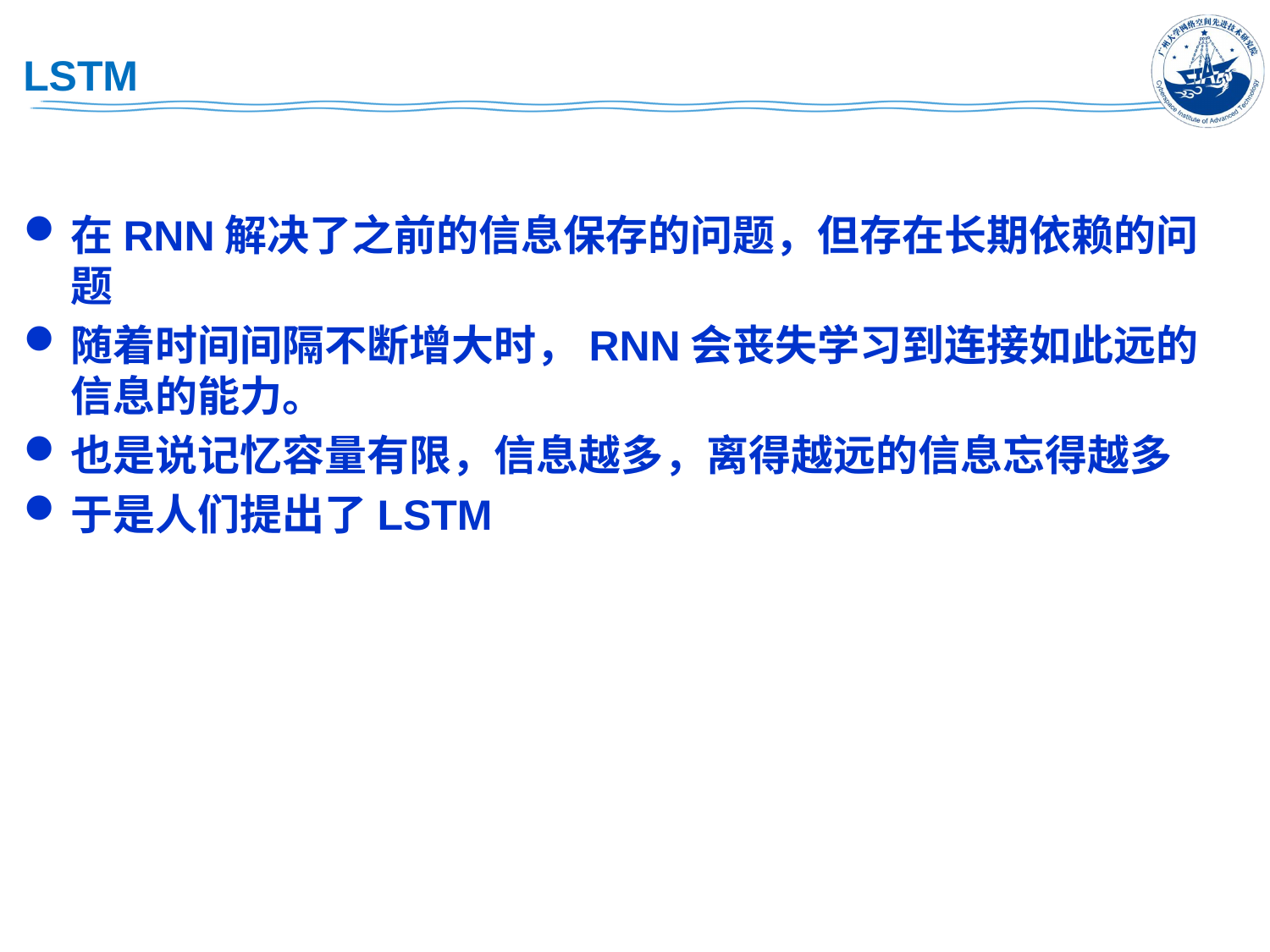

# LSTM

在RNN解决了之前的信息保存的问题，但存在长期依赖的问题
随着时间间隔不断增大时，RNN会丧失学习到连接如此远的信息的能力。
也是说记忆容量有限，信息越多，离得越远的信息忘得越多
于是人们提出了LSTM